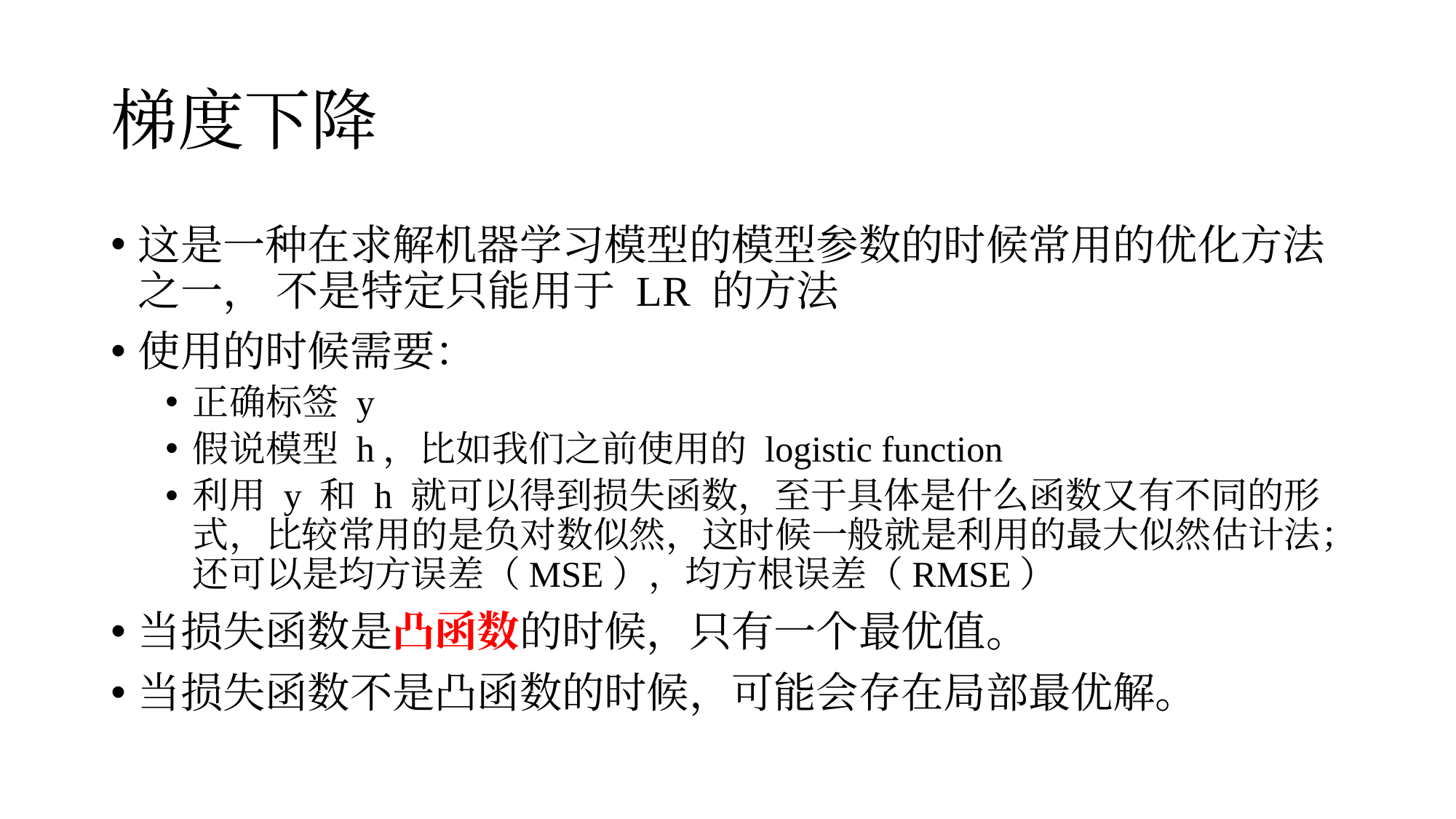

# 梯度下降
这是一种在求解机器学习模型的模型参数的时候常用的优化方法之一， 不是特定只能用于 LR 的方法
使用的时候需要：
正确标签 y
假说模型 h，比如我们之前使用的 logistic function
利用 y 和 h 就可以得到损失函数，至于具体是什么函数又有不同的形式，比较常用的是负对数似然，这时候一般就是利用的最大似然估计法；还可以是均方误差（MSE），均方根误差（RMSE）
当损失函数是凸函数的时候，只有一个最优值。
当损失函数不是凸函数的时候，可能会存在局部最优解。